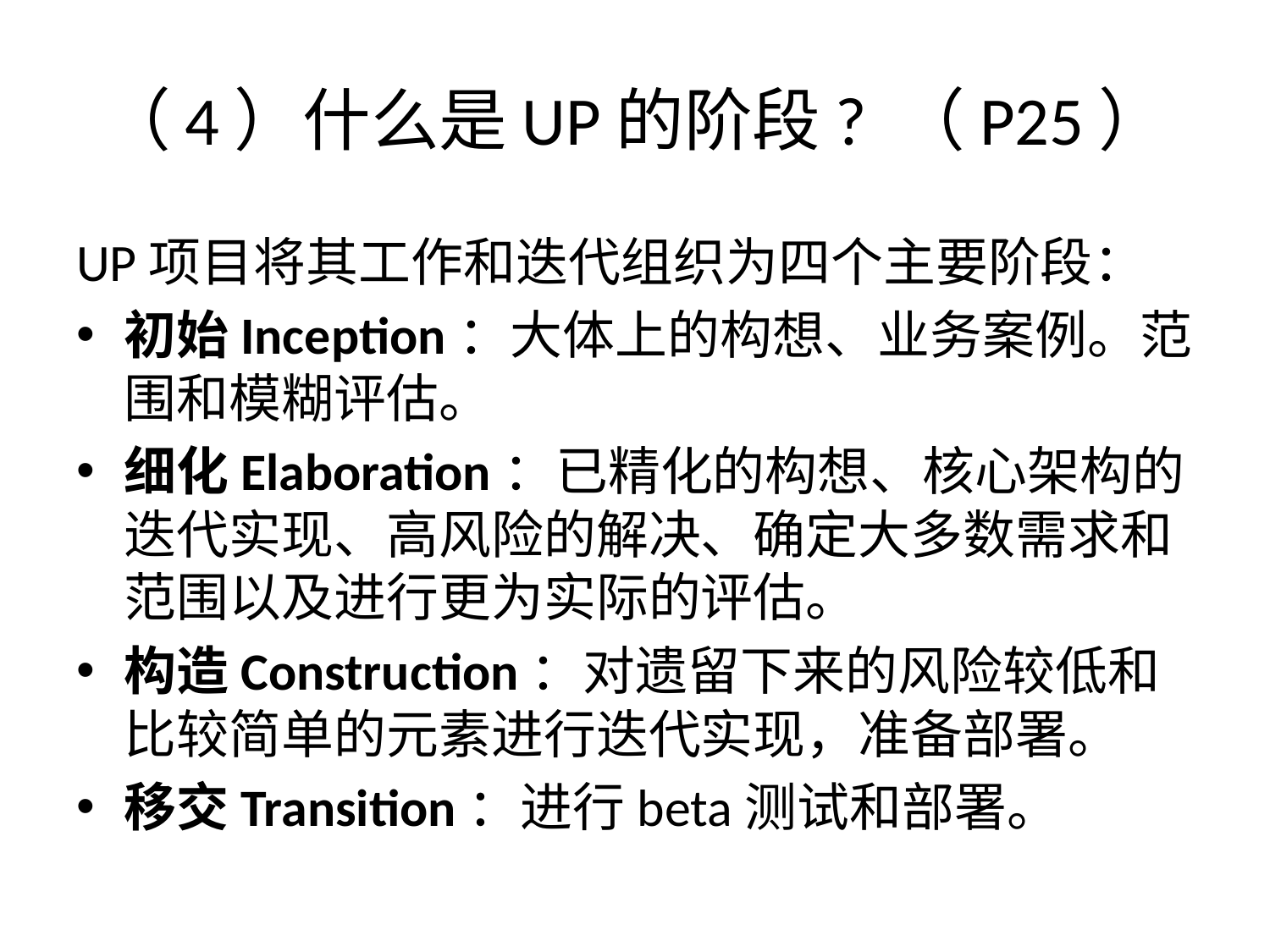

# （4）什么是UP的阶段? （P25）
UP项目将其工作和迭代组织为四个主要阶段：
初始Inception：大体上的构想、业务案例。范围和模糊评估。
细化Elaboration：已精化的构想、核心架构的迭代实现、高风险的解决、确定大多数需求和范围以及进行更为实际的评估。
构造Construction：对遗留下来的风险较低和比较简单的元素进行迭代实现，准备部署。
移交Transition：进行beta测试和部署。